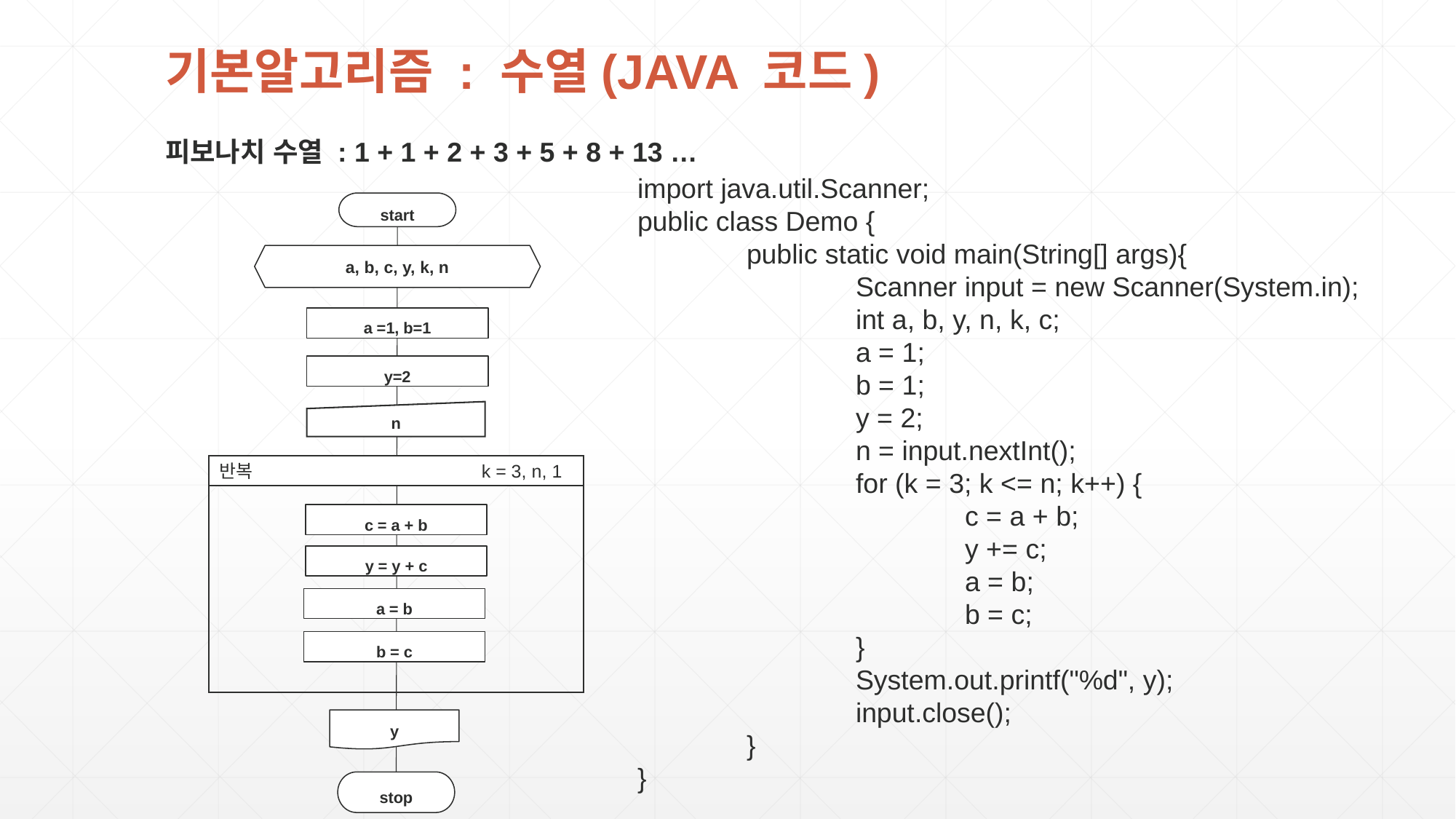

기본알고리즘 : 수열(JAVA 코드)

피보나치 수열 : 1 + 1 + 2 + 3 + 5 + 8 + 13 …
import java.util.Scanner;
public class Demo {
	public static void main(String[] args){
		Scanner input = new Scanner(System.in);
		int a, b, y, n, k, c;
		a = 1;
		b = 1;
		y = 2;
		n = input.nextInt();
		for (k = 3; k <= n; k++) {
			c = a + b;
			y += c;
			a = b;
			b = c;
		}
		System.out.printf("%d", y);
		input.close();
	}
}
start
a, b, c, y, k, n
a =1, b=1
y=2
n
반복                                            k = 3, n, 1

c = a + b
y = y + c
a = b
b = c
y
stop